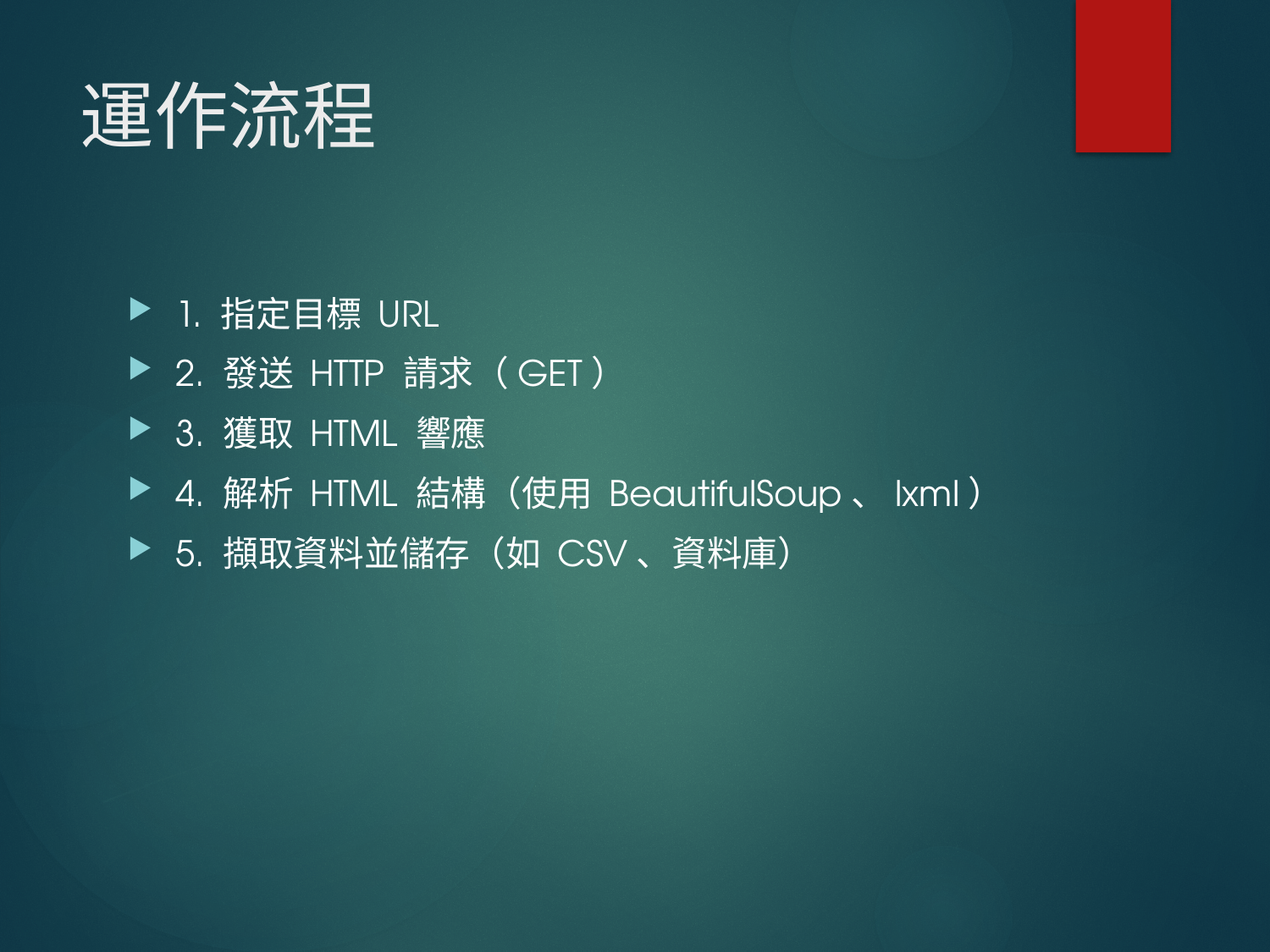

# 運作流程
1. 指定目標 URL
2. 發送 HTTP 請求（GET）
3. 獲取 HTML 響應
4. 解析 HTML 結構（使用 BeautifulSoup、lxml）
5. 擷取資料並儲存（如 CSV、資料庫）